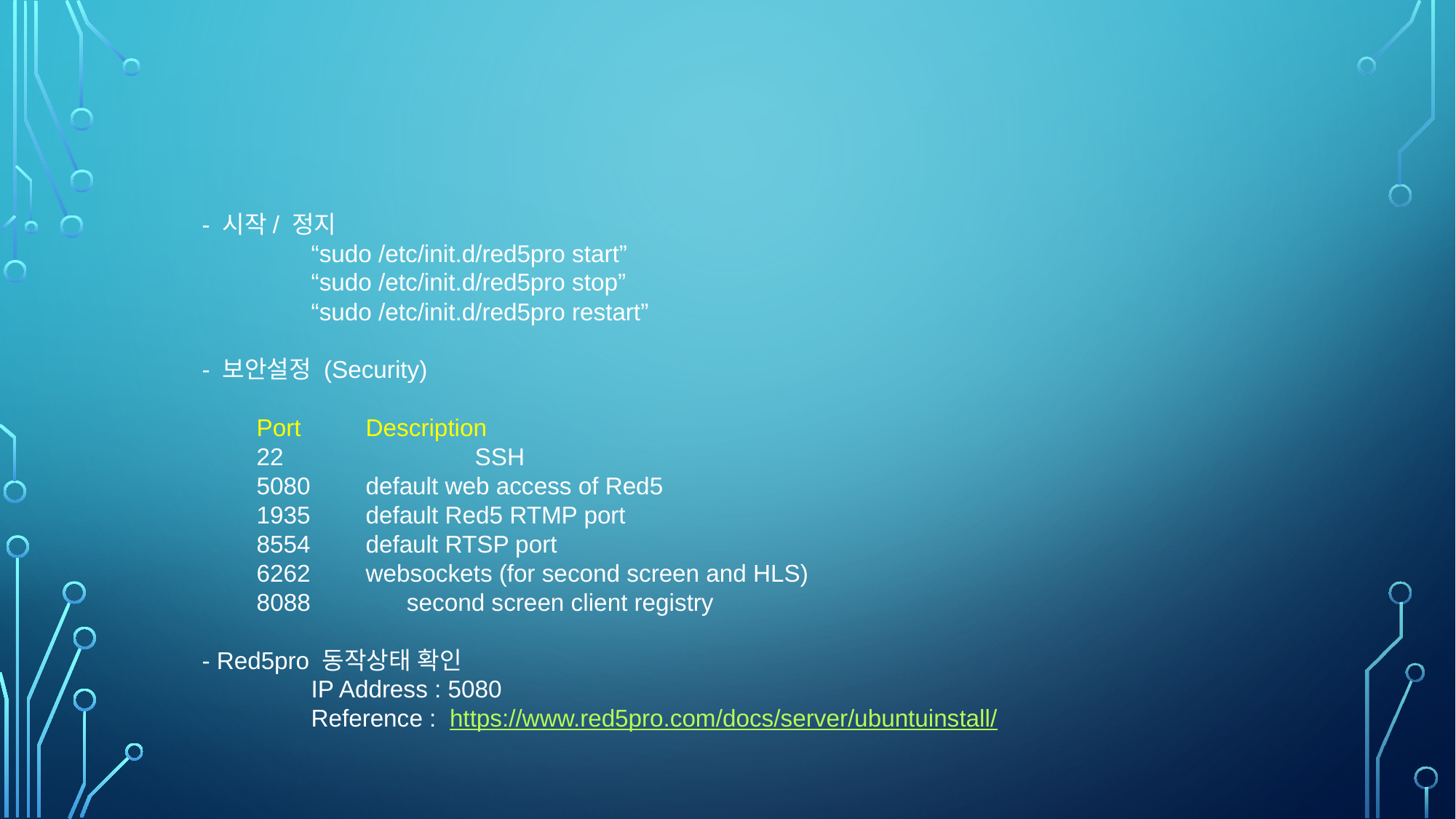

- 시작/ 정지
	“sudo /etc/init.d/red5pro start”
	“sudo /etc/init.d/red5pro stop”
	“sudo /etc/init.d/red5pro restart”

- 보안설정 (Security)

Port	Description
22		SSH
5080	default web access of Red5
1935	default Red5 RTMP port
8554	default RTSP port
6262	websockets (for second screen and HLS)
 	second screen client registry

- Red5pro 동작상태 확인
	IP Address : 5080
	Reference :  https://www.red5pro.com/docs/server/ubuntuinstall/